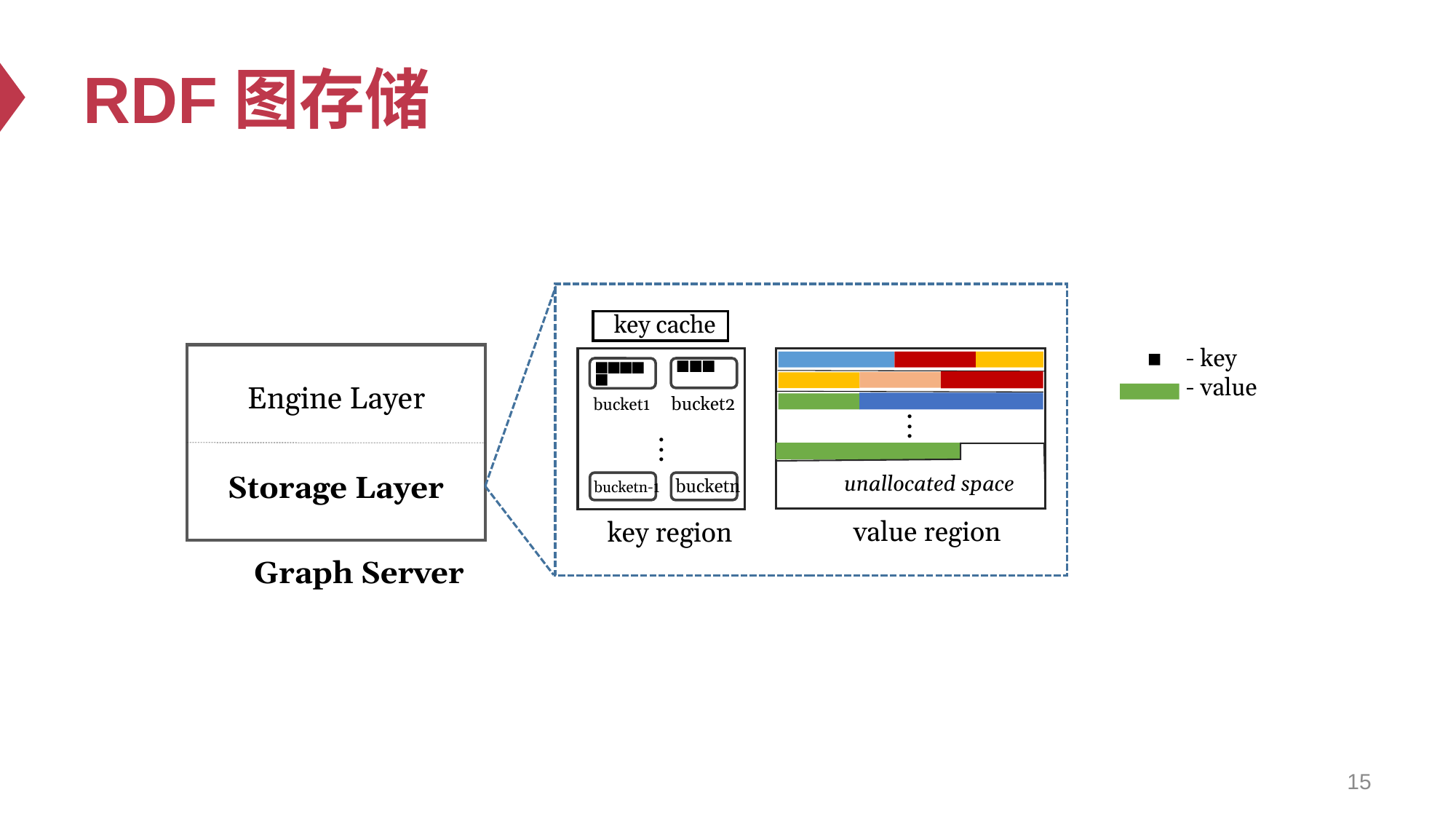

# RDF图存储

key cache

bucket2
bucket1

.
.
.
.
.
.

unallocated space
bucketn
bucketn-1

value region
key region
 - key
 - value

Engine Layer
Storage Layer
Graph Server
15